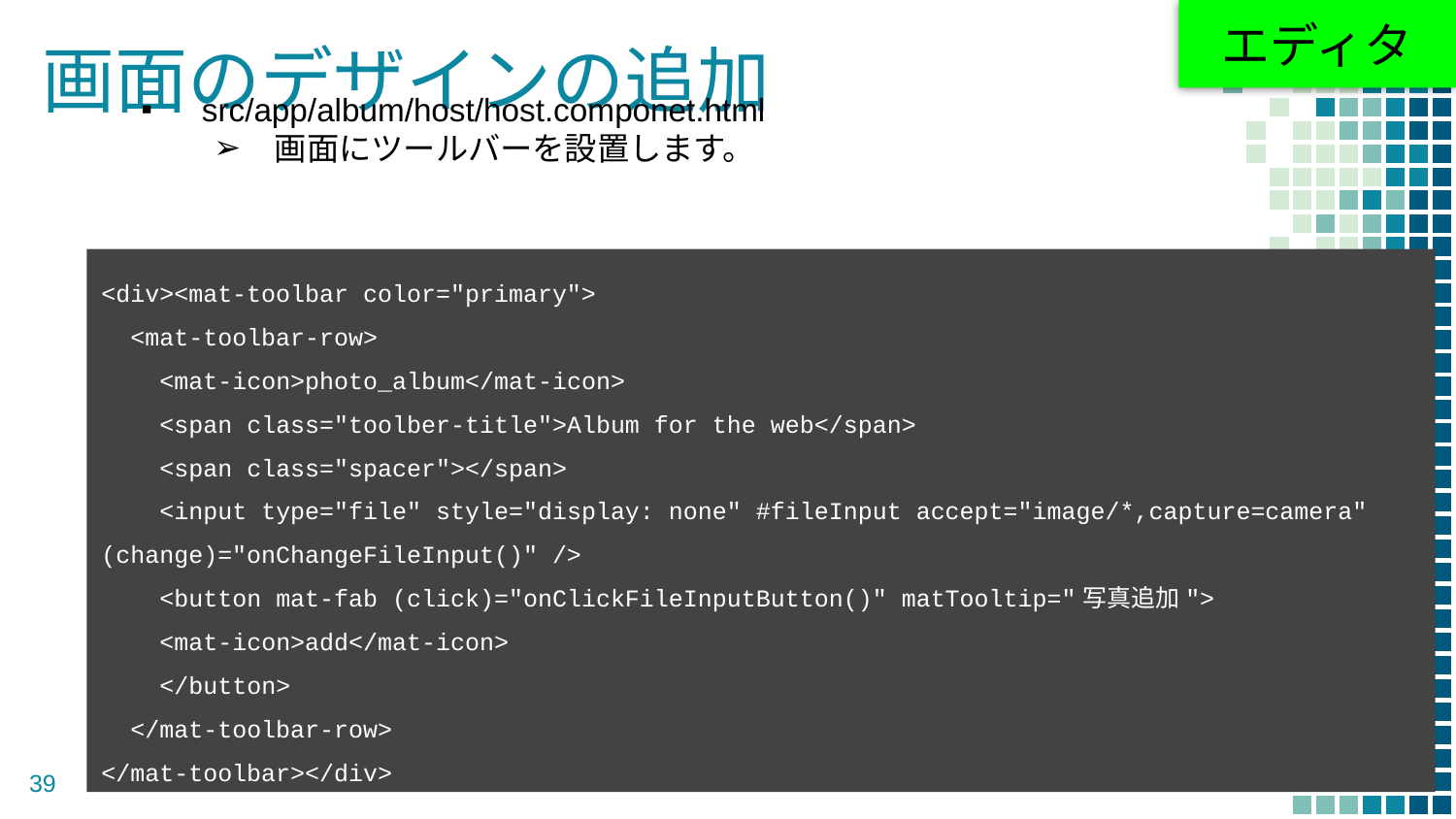

# 画面のデザインの追加
エディタ

src/app/album/host/host.componet.html
画面にツールバーを設置します。

<div><mat-toolbar color="primary">
  <mat-toolbar-row>
    <mat-icon>photo_album</mat-icon>
    <span class="toolber-title">Album for the web</span>
    <span class="spacer"></span>
    <input type="file" style="display: none" #fileInput accept="image/*,capture=camera" (change)="onChangeFileInput()" />
    <button mat-fab (click)="onClickFileInputButton()" matTooltip="写真追加">
    <mat-icon>add</mat-icon>
    </button>
  </mat-toolbar-row>
</mat-toolbar></div>
39